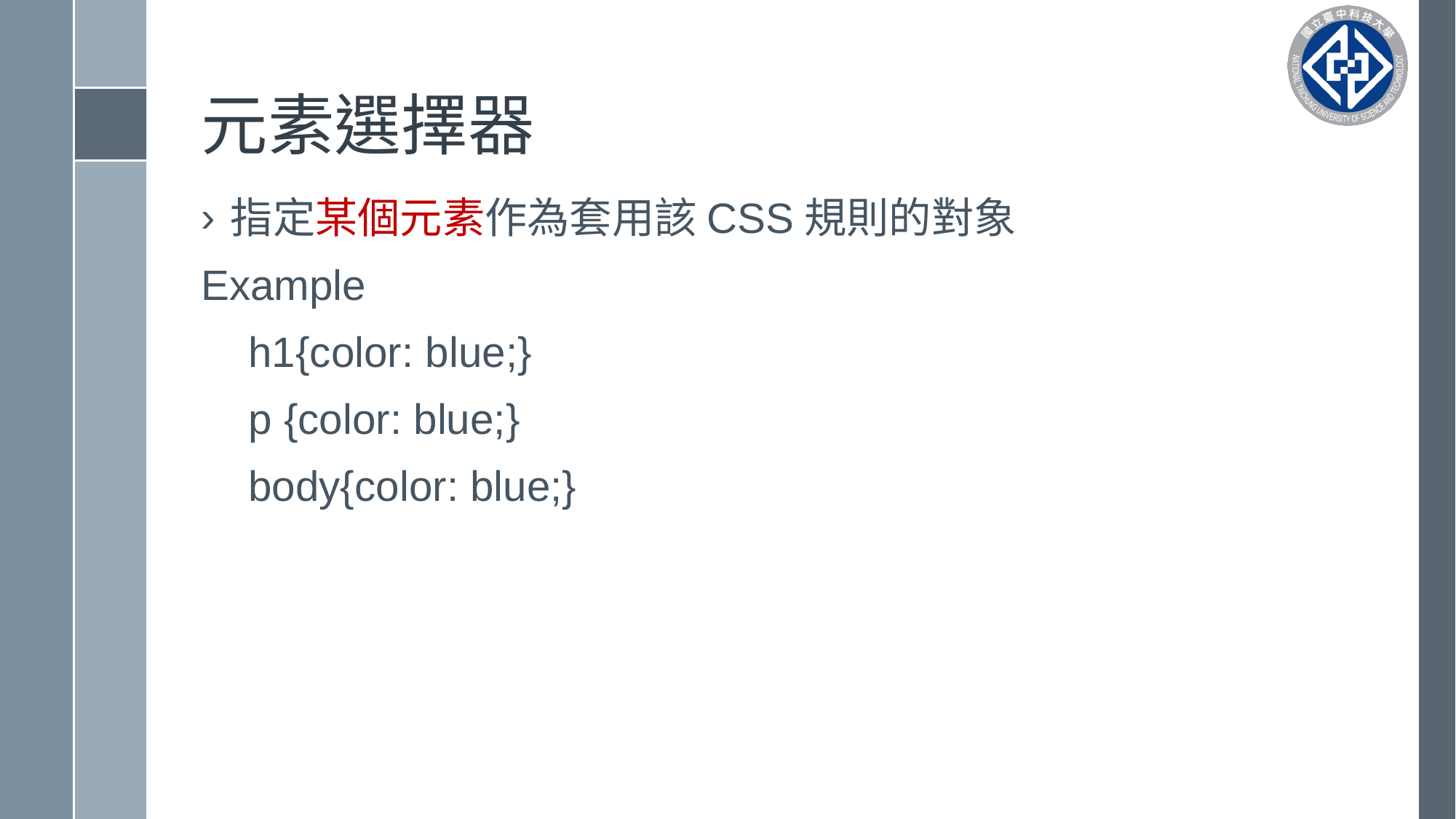

# 元素選擇器
指定某個元素作為套用該CSS規則的對象
Example
    h1{color: blue;}
    p {color: blue;}
    body{color: blue;}